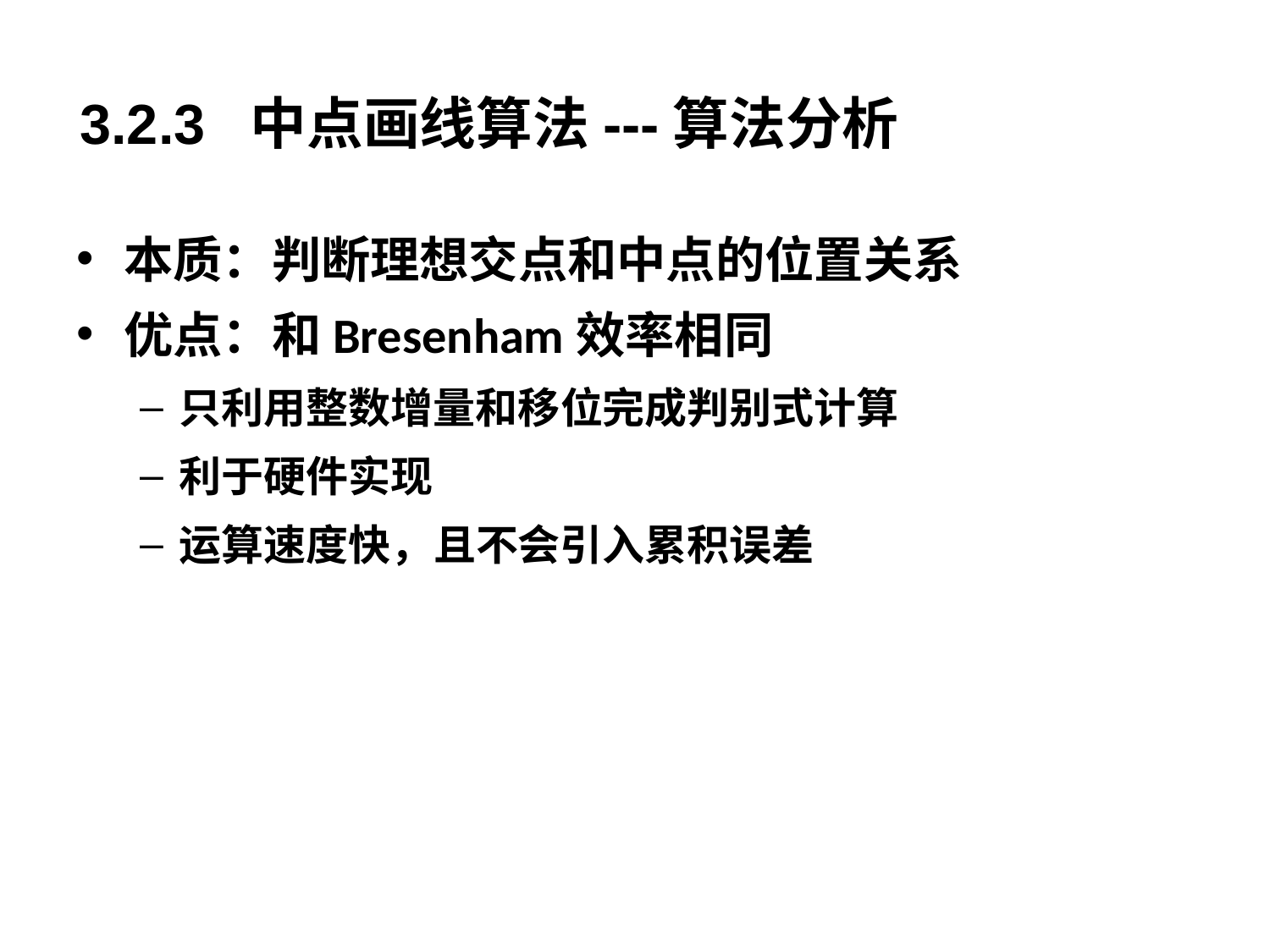

# 3.2.3  中点画线算法---算法分析
本质：判断理想交点和中点的位置关系
优点：和Bresenham效率相同
只利用整数增量和移位完成判别式计算
利于硬件实现
运算速度快，且不会引入累积误差